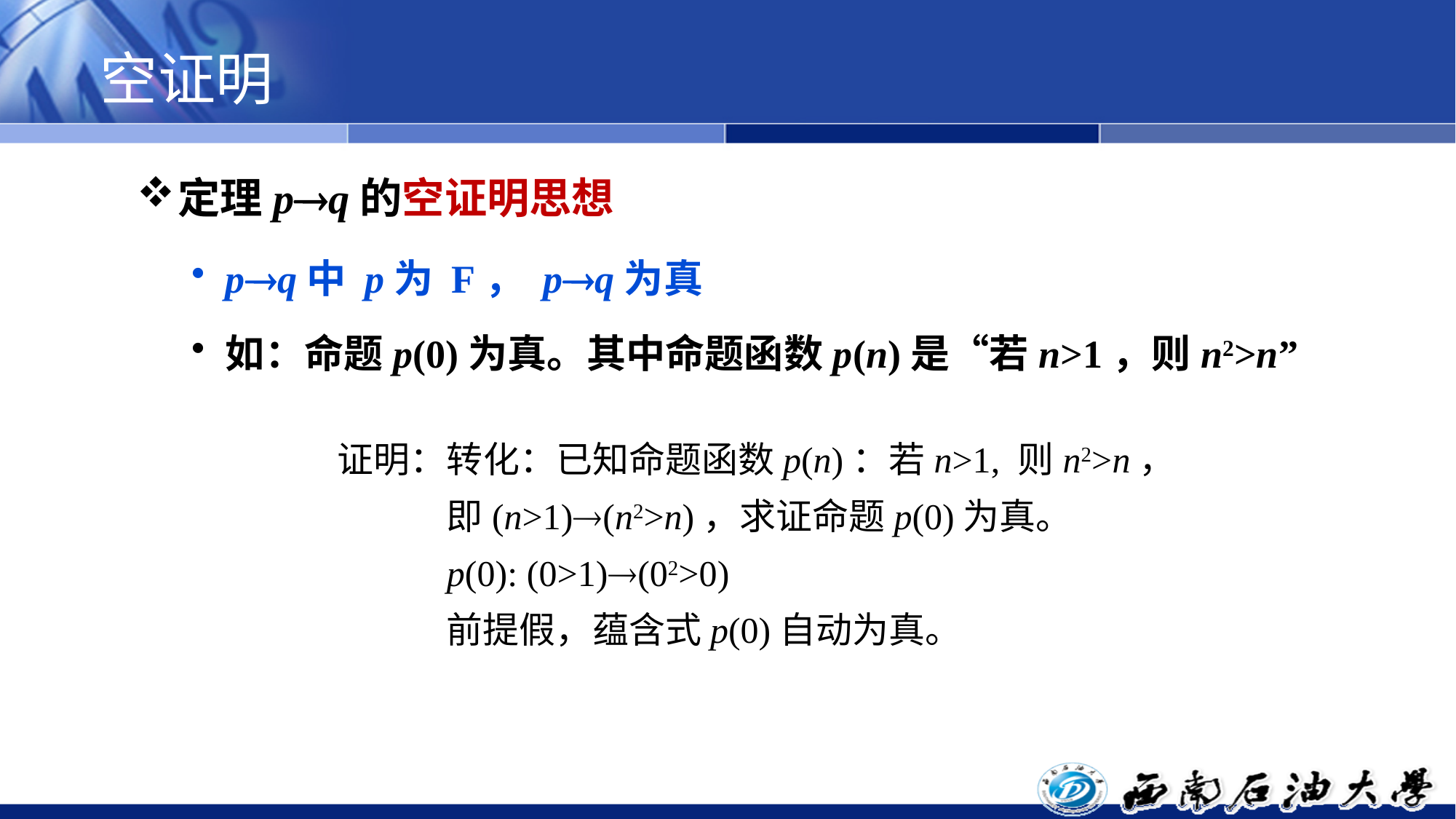

# 空证明
定理p→q的空证明思想
p→q中 p为 F， p→q为真
如：命题p(0)为真。其中命题函数p(n)是“若n>1，则n2>n”
证明：转化：已知命题函数p(n)：若n>1, 则n2>n，
	即(n>1)→(n2>n)，求证命题p(0)为真。
	p(0): (0>1)→(02>0)
	前提假，蕴含式p(0)自动为真。